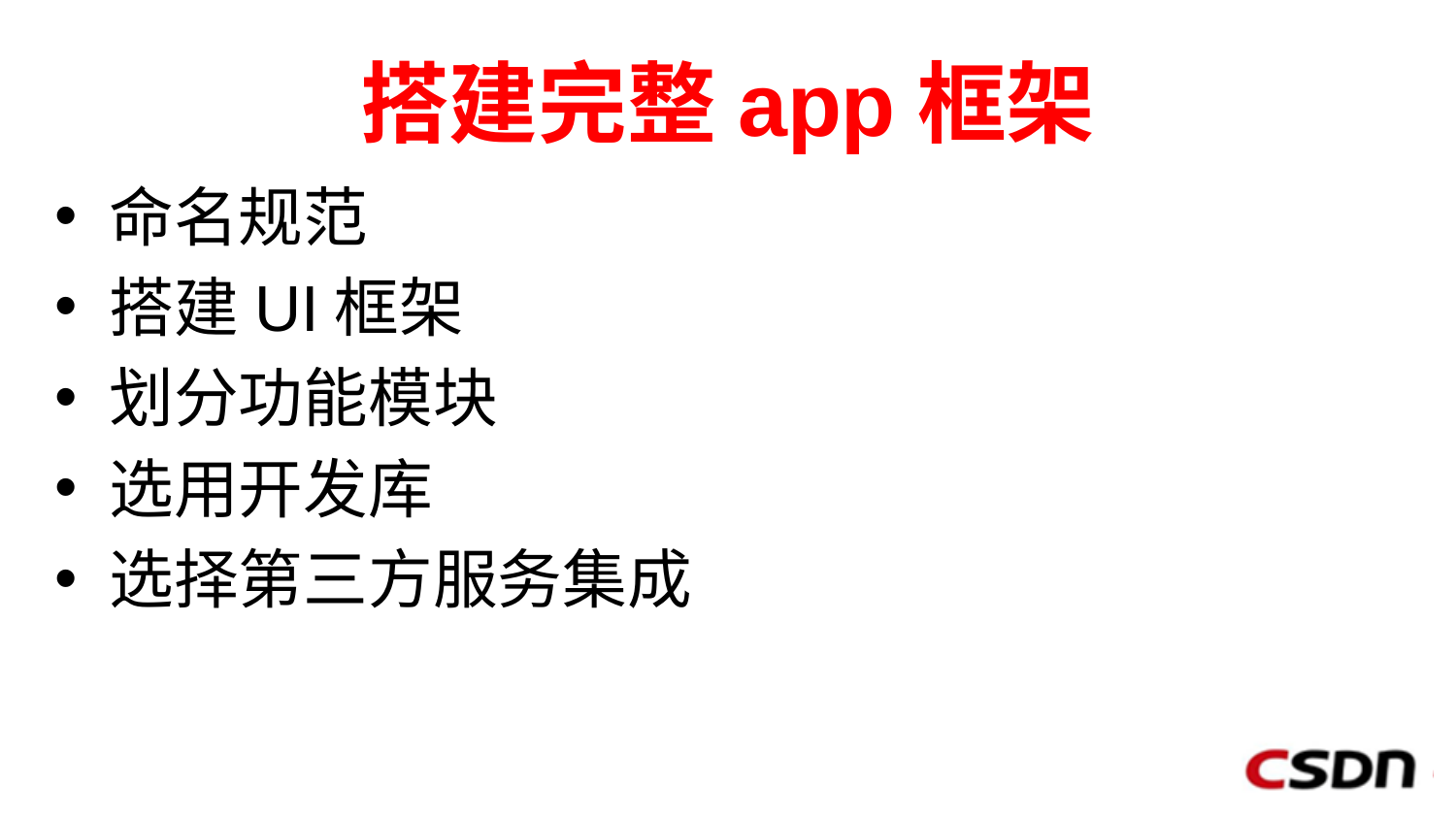

# 搭建完整app框架
命名规范
搭建UI框架
划分功能模块
选用开发库
选择第三方服务集成